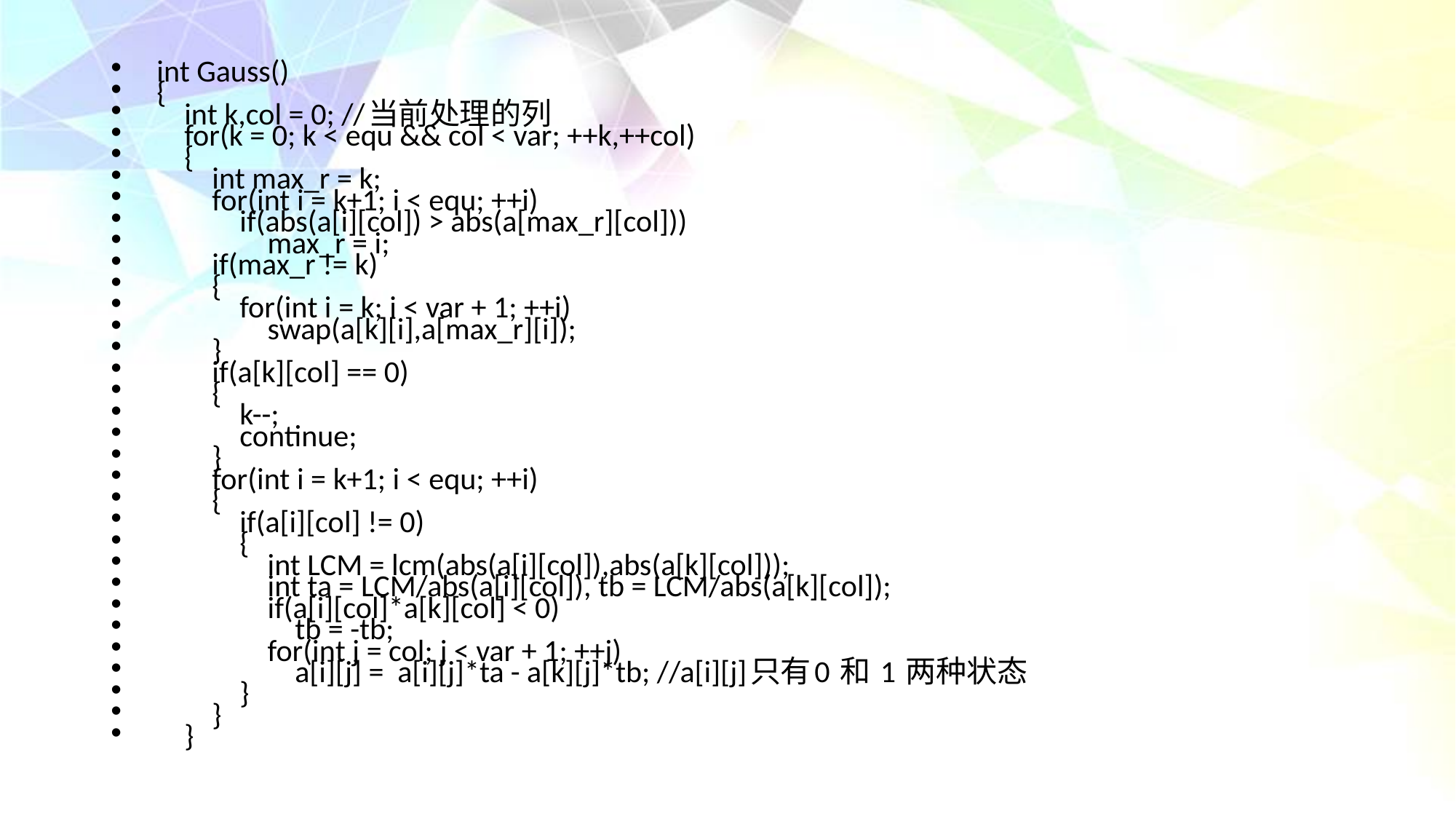

int Gauss()
{
    int k,col = 0; //当前处理的列
    for(k = 0; k < equ && col < var; ++k,++col)
    {
        int max_r = k;
        for(int i = k+1; i < equ; ++i)
            if(abs(a[i][col]) > abs(a[max_r][col]))
                max_r = i;
        if(max_r != k)
        {
            for(int i = k; i < var + 1; ++i)
                swap(a[k][i],a[max_r][i]);
        }
        if(a[k][col] == 0)
        {
            k--;
            continue;
        }
        for(int i = k+1; i < equ; ++i)
        {
            if(a[i][col] != 0)
            {
                int LCM = lcm(abs(a[i][col]),abs(a[k][col]));
                int ta = LCM/abs(a[i][col]), tb = LCM/abs(a[k][col]);
                if(a[i][col]*a[k][col] < 0)
                    tb = -tb;
                for(int j = col; j < var + 1; ++j)
                    a[i][j] =  a[i][j]*ta - a[k][j]*tb; //a[i][j]只有0 和 1 两种状态
            }
        }
    }